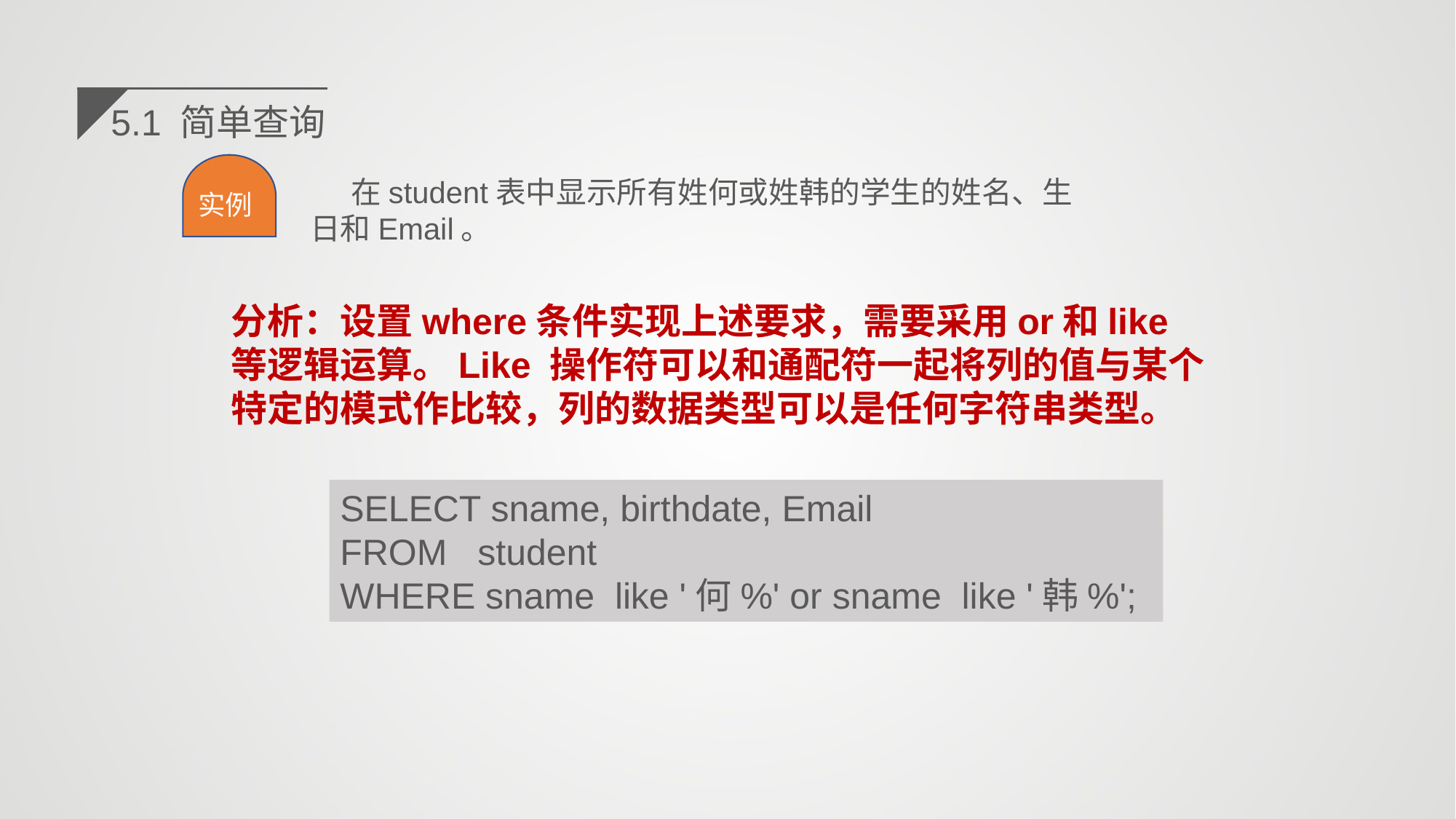

5.1 简单查询

     在student表中显示所有姓何或姓韩的学生的姓名、生日和Email。

实例
分析：设置where条件实现上述要求，需要采用or和like等逻辑运算。Like 操作符可以和通配符一起将列的值与某个特定的模式作比较，列的数据类型可以是任何字符串类型。
SELECT sname, birthdate, Email
FROM   student
WHERE sname  like '何%' or sname  like '韩%';